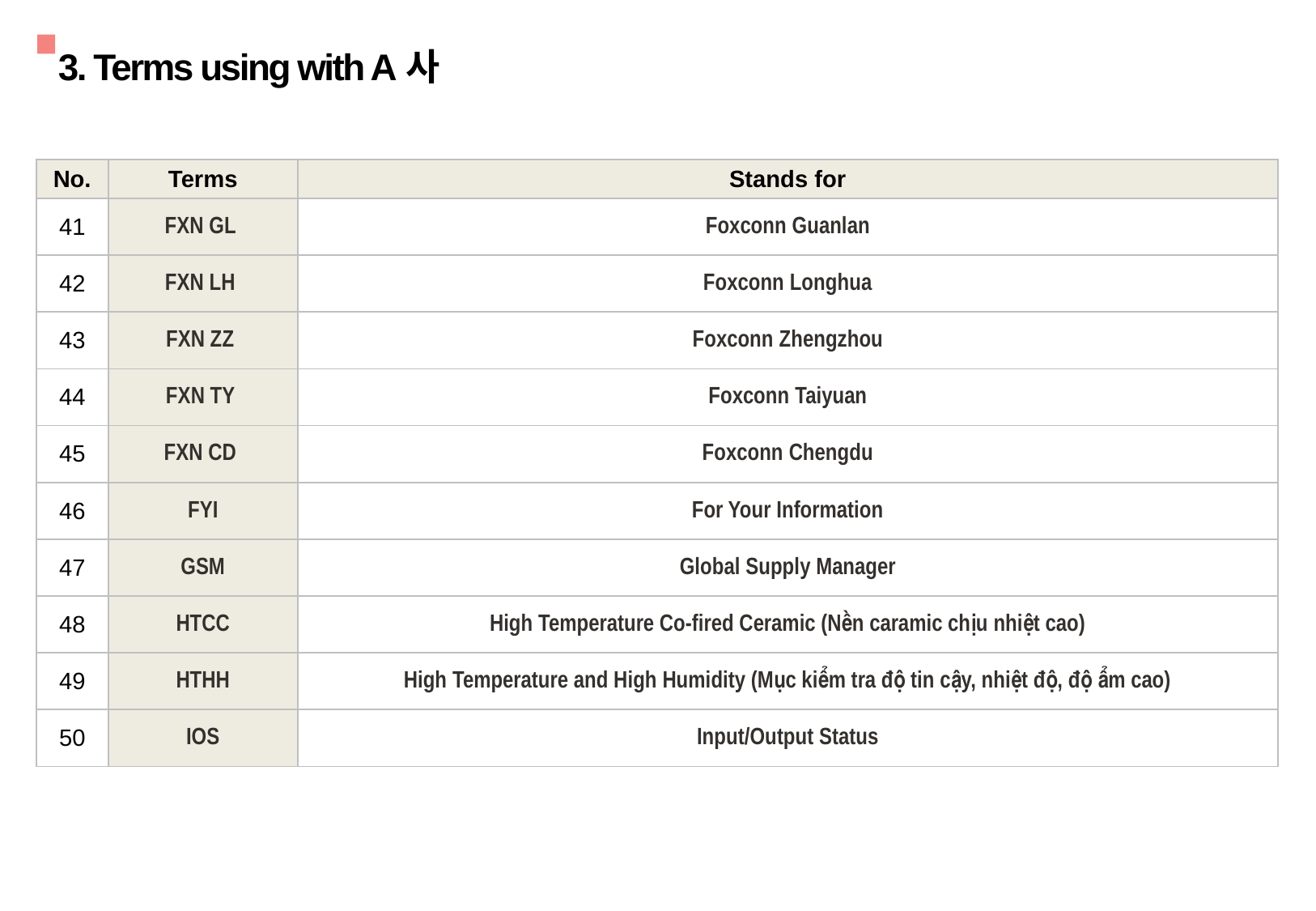

3. Terms using with A사

| No. | Terms | Stands for |
| --- | --- | --- |
| 41 | FXN GL | Foxconn Guanlan |
| 42 | FXN LH | Foxconn Longhua |
| 43 | FXN ZZ | Foxconn Zhengzhou |
| 44 | FXN TY | Foxconn Taiyuan |
| 45 | FXN CD | Foxconn Chengdu |
| 46 | FYI | For Your Information |
| 47 | GSM | Global Supply Manager |
| 48 | HTCC | High Temperature Co-fired Ceramic (Nền caramic chịu nhiệt cao) |
| 49 | HTHH | High Temperature and High Humidity (Mục kiểm tra độ tin cậy, nhiệt độ, độ ẩm cao) |
| 50 | IOS | Input/Output Status |